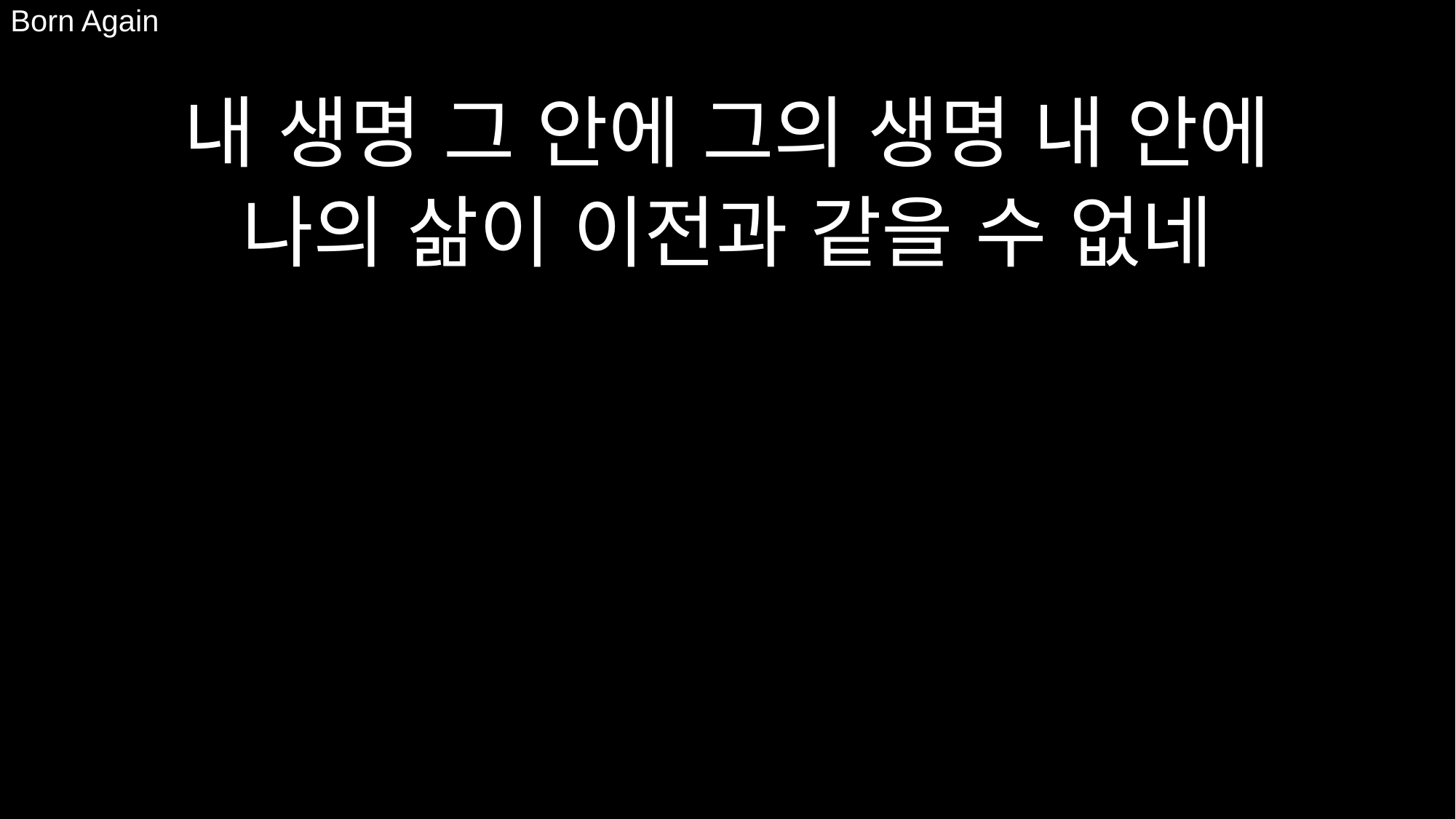

# Born Again
내 생명 그 안에 그의 생명 내 안에
나의 삶이 이전과 같을 수 없네